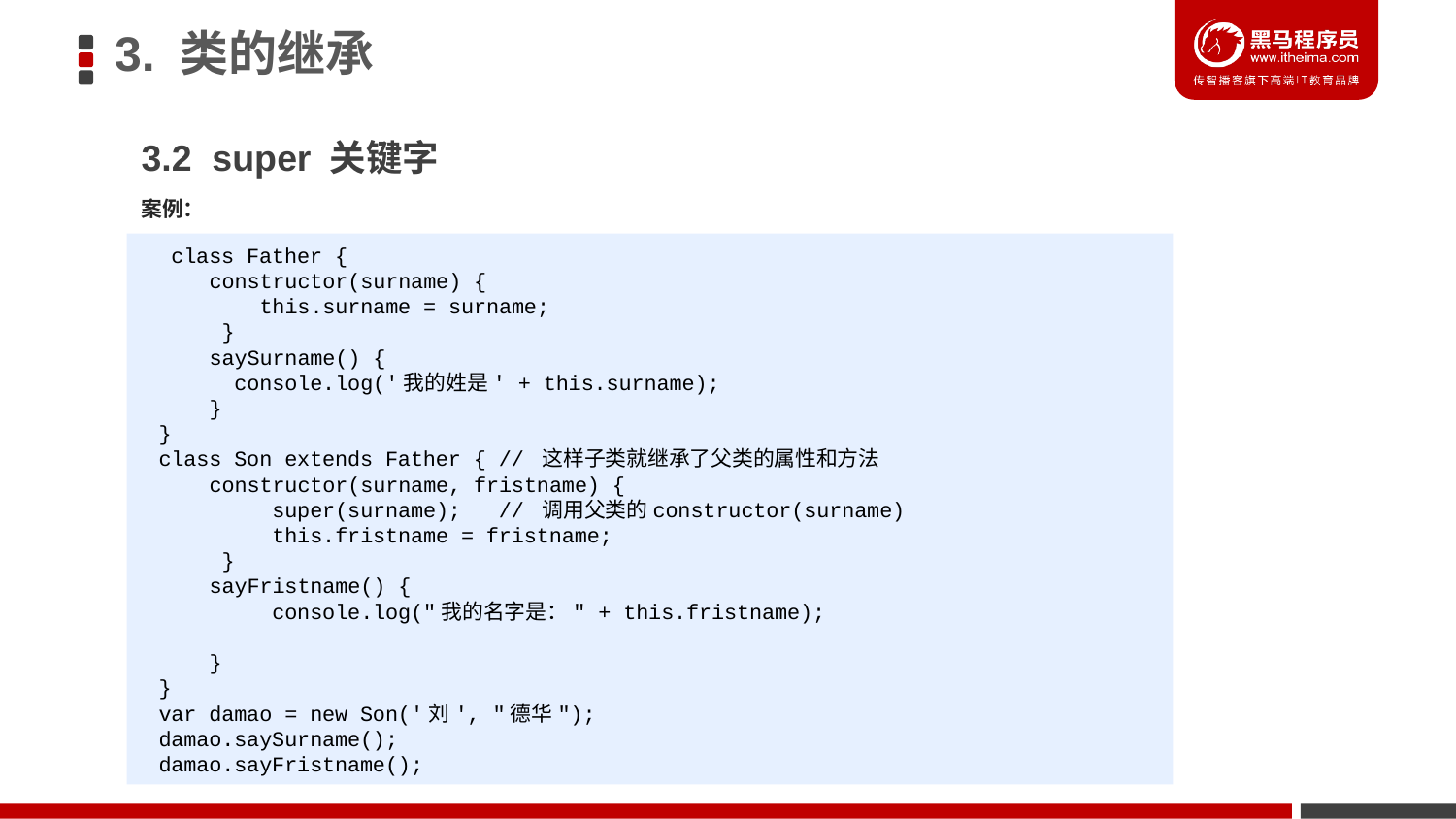

# 3. 类的继承
3.2  super 关键字
案例：

 class Father {
    constructor(surname) {
        this.surname = surname;
     }
    saySurname() {
      console.log('我的姓是' + this.surname);
    }
}
class Son extends Father { // 这样子类就继承了父类的属性和方法
    constructor(surname, fristname) {
         super(surname);   // 调用父类的constructor(surname)
         this.fristname = fristname;
     }
    sayFristname() {
         console.log("我的名字是：" + this.fristname);

    }
}
var damao = new Son('刘', "德华");
damao.saySurname();
damao.sayFristname();